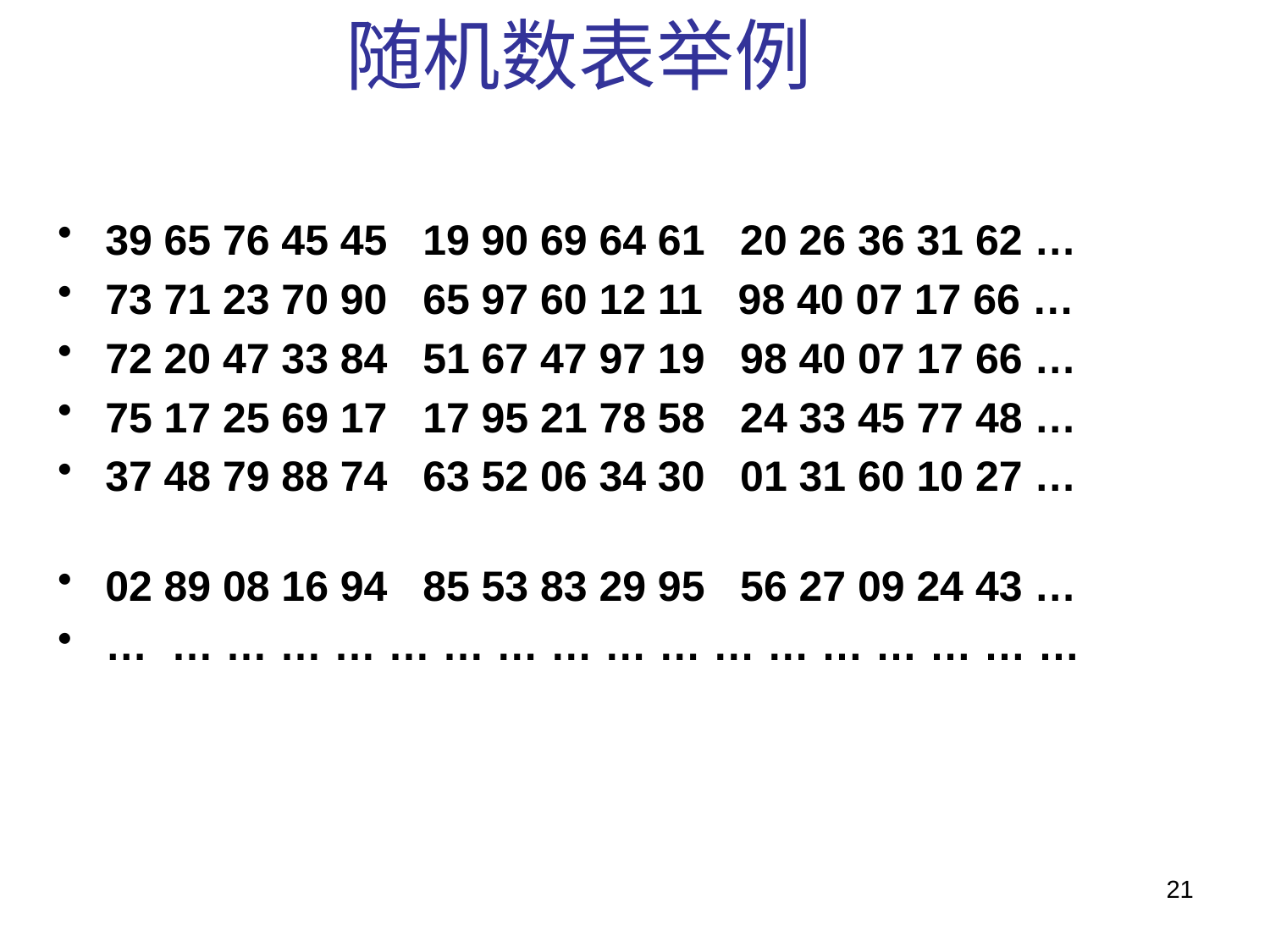

# 随机数表举例
39 65 76 45 45   19 90 69 64 61   20 26 36 31 62 …
73 71 23 70 90   65 97 60 12 11   98 40 07 17 66 …
72 20 47 33 84   51 67 47 97 19   98 40 07 17 66 …
75 17 25 69 17   17 95 21 78 58   24 33 45 77 48 …
37 48 79 88 74   63 52 06 34 30   01 31 60 10 27 …
02 89 08 16 94   85 53 83 29 95   56 27 09 24 43 …
…  … … … … … … … … … … … … … … … … …
21